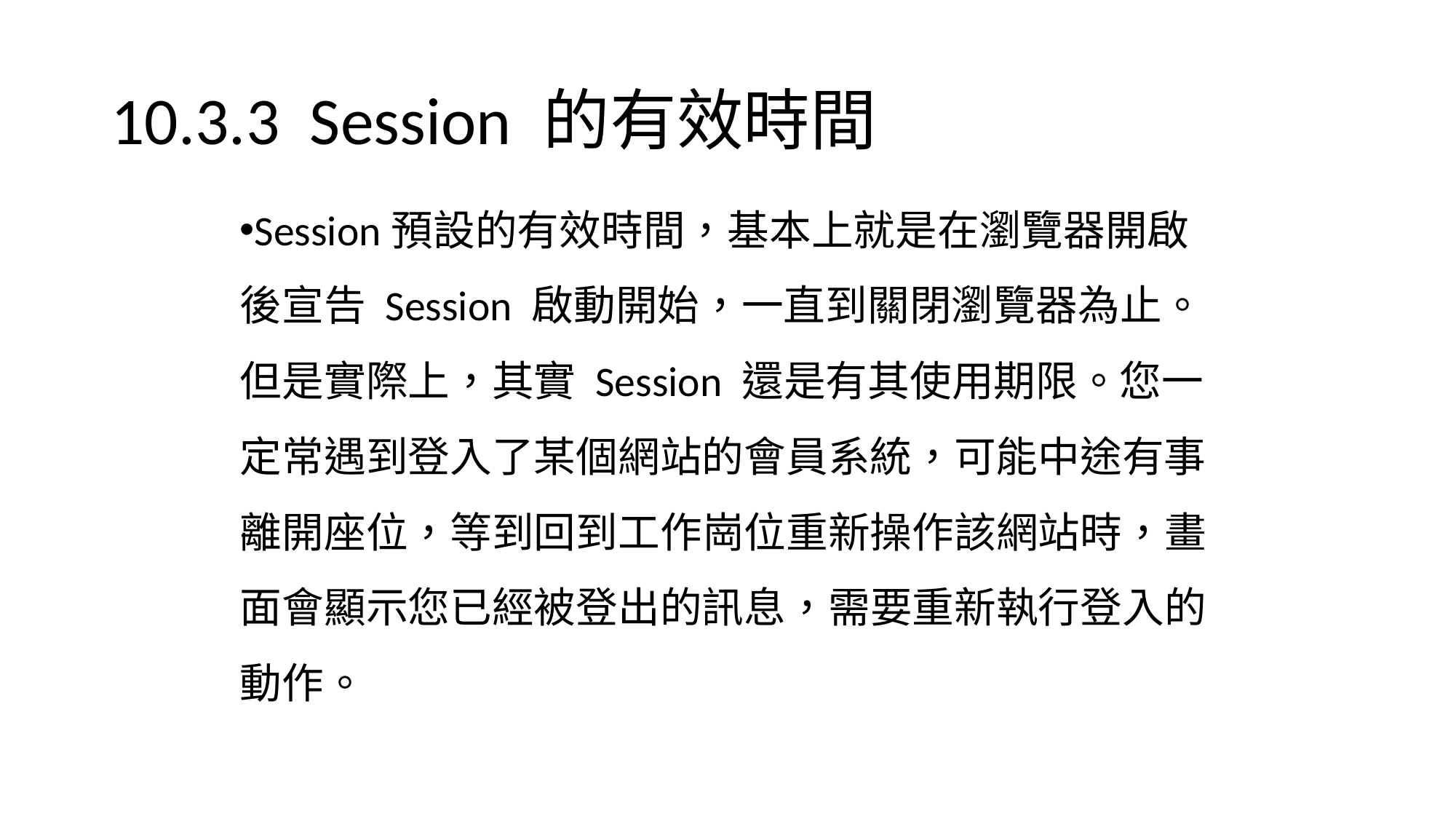

# 10.3.3  Session 的有效時間
Session預設的有效時間，基本上就是在瀏覽器開啟後宣告 Session 啟動開始，一直到關閉瀏覽器為止。但是實際上，其實 Session 還是有其使用期限。您一定常遇到登入了某個網站的會員系統，可能中途有事離開座位，等到回到工作崗位重新操作該網站時，畫面會顯示您已經被登出的訊息，需要重新執行登入的動作。